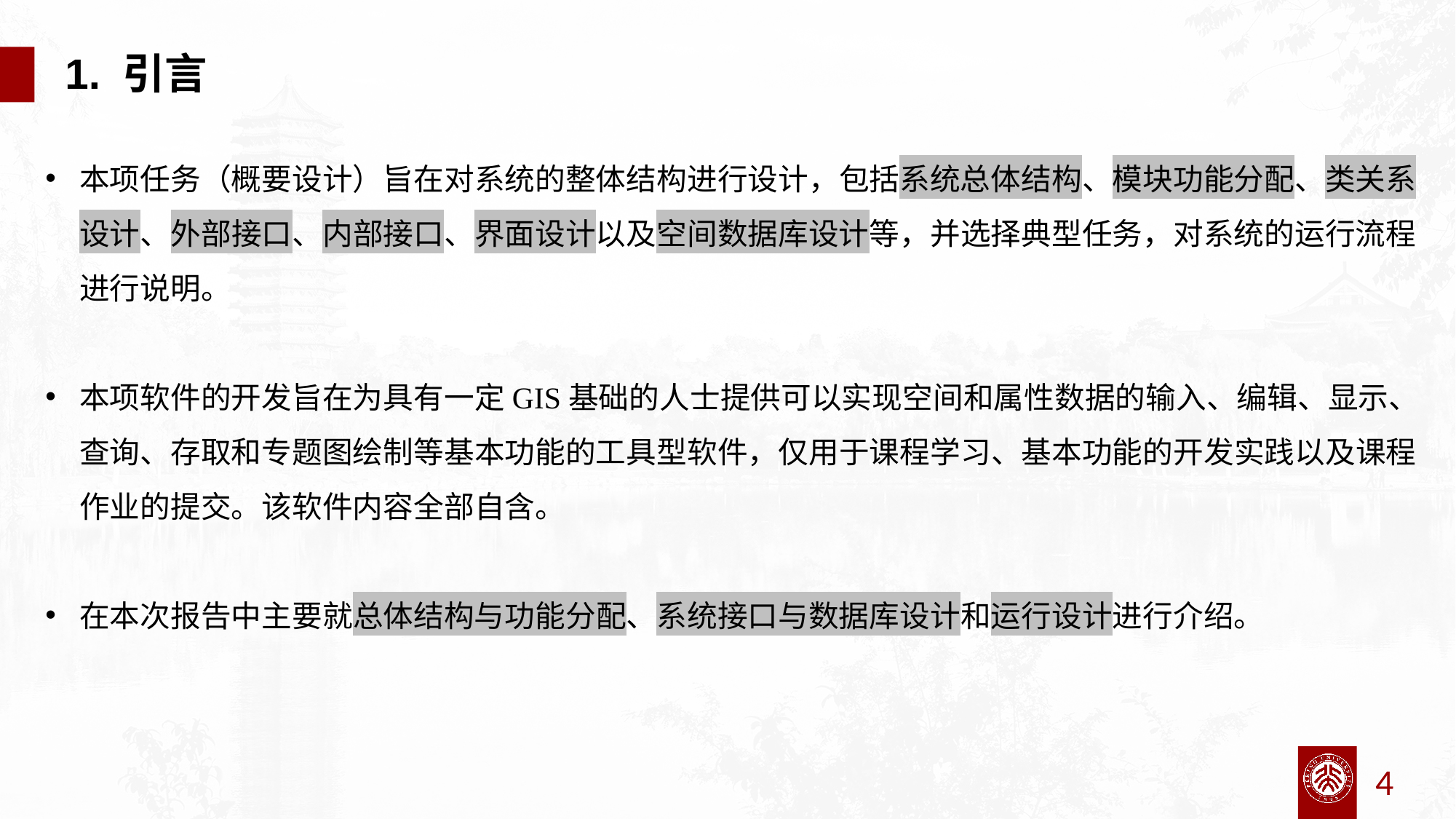

1. 引言

本项任务（概要设计）旨在对系统的整体结构进行设计，包括系统总体结构、模块功能分配、类关系设计、外部接口、内部接口、界面设计以及空间数据库设计等，并选择典型任务，对系统的运行流程进行说明。

本项软件的开发旨在为具有一定GIS基础的人士提供可以实现空间和属性数据的输入、编辑、显示、查询、存取和专题图绘制等基本功能的工具型软件，仅用于课程学习、基本功能的开发实践以及课程作业的提交。该软件内容全部自含。

在本次报告中主要就总体结构与功能分配、系统接口与数据库设计和运行设计进行介绍。
4